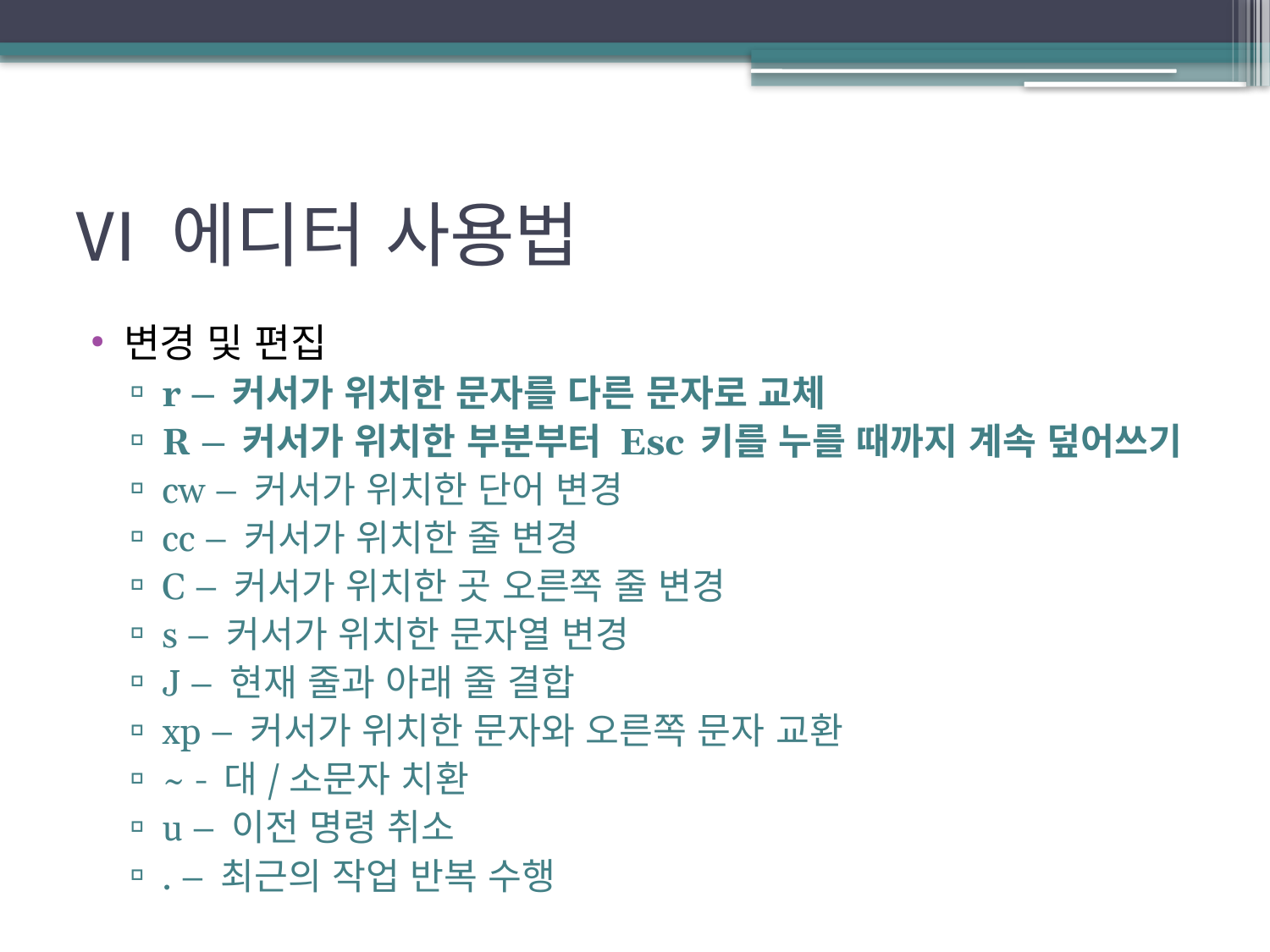

# VI 에디터 사용법
변경 및 편집
r – 커서가 위치한 문자를 다른 문자로 교체
R – 커서가 위치한 부분부터 Esc 키를 누를 때까지 계속 덮어쓰기
cw – 커서가 위치한 단어 변경
cc – 커서가 위치한 줄 변경
C – 커서가 위치한 곳 오른쪽 줄 변경
s – 커서가 위치한 문자열 변경
J – 현재 줄과 아래 줄 결합
xp – 커서가 위치한 문자와 오른쪽 문자 교환
~ - 대/소문자 치환
u – 이전 명령 취소
. – 최근의 작업 반복 수행